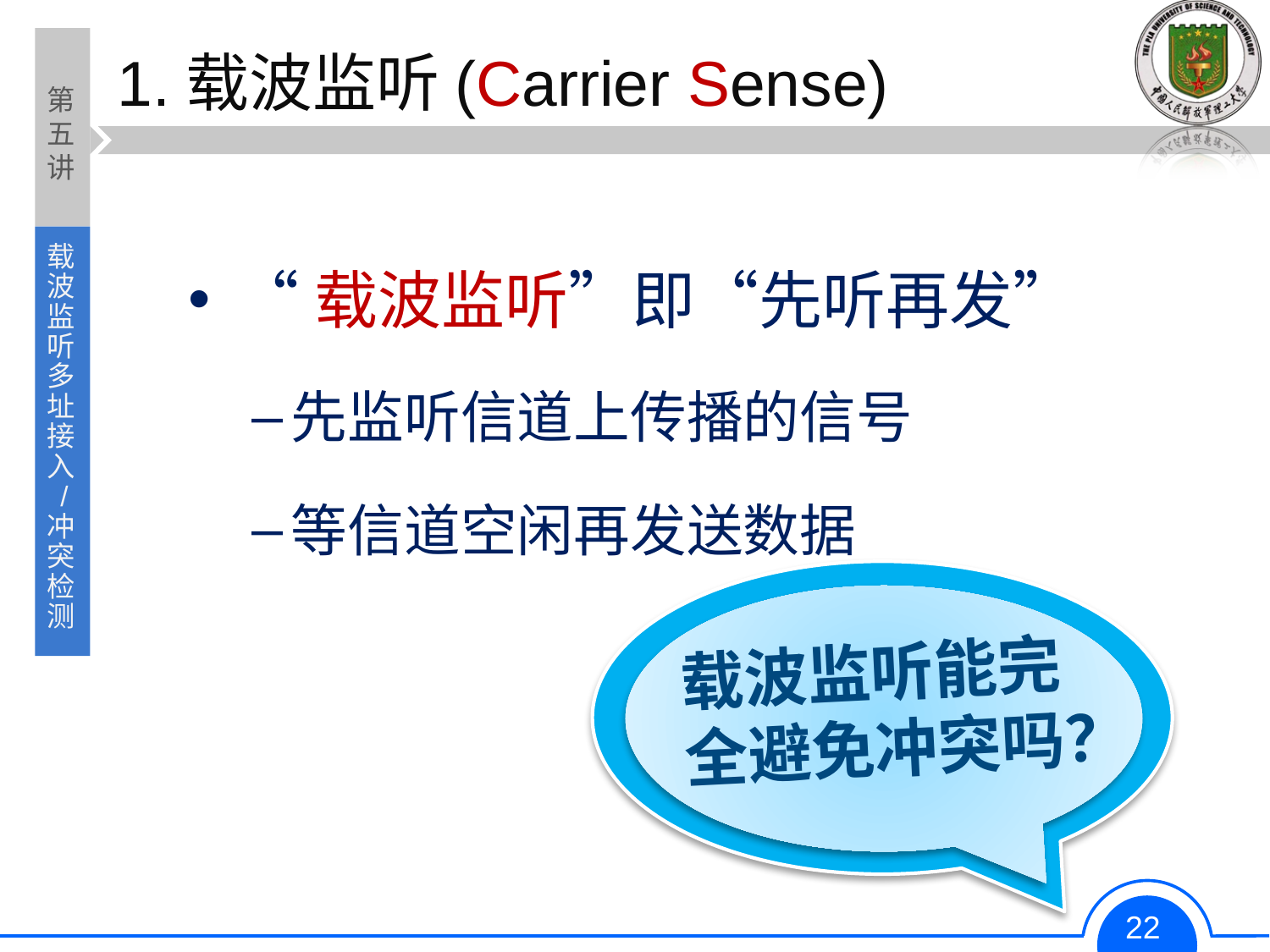

# 1.载波监听(Carrier Sense)
“载波监听”即“先听再发”
先监听信道上传播的信号
等信道空闲再发送数据

载波监听能完全避免冲突吗？